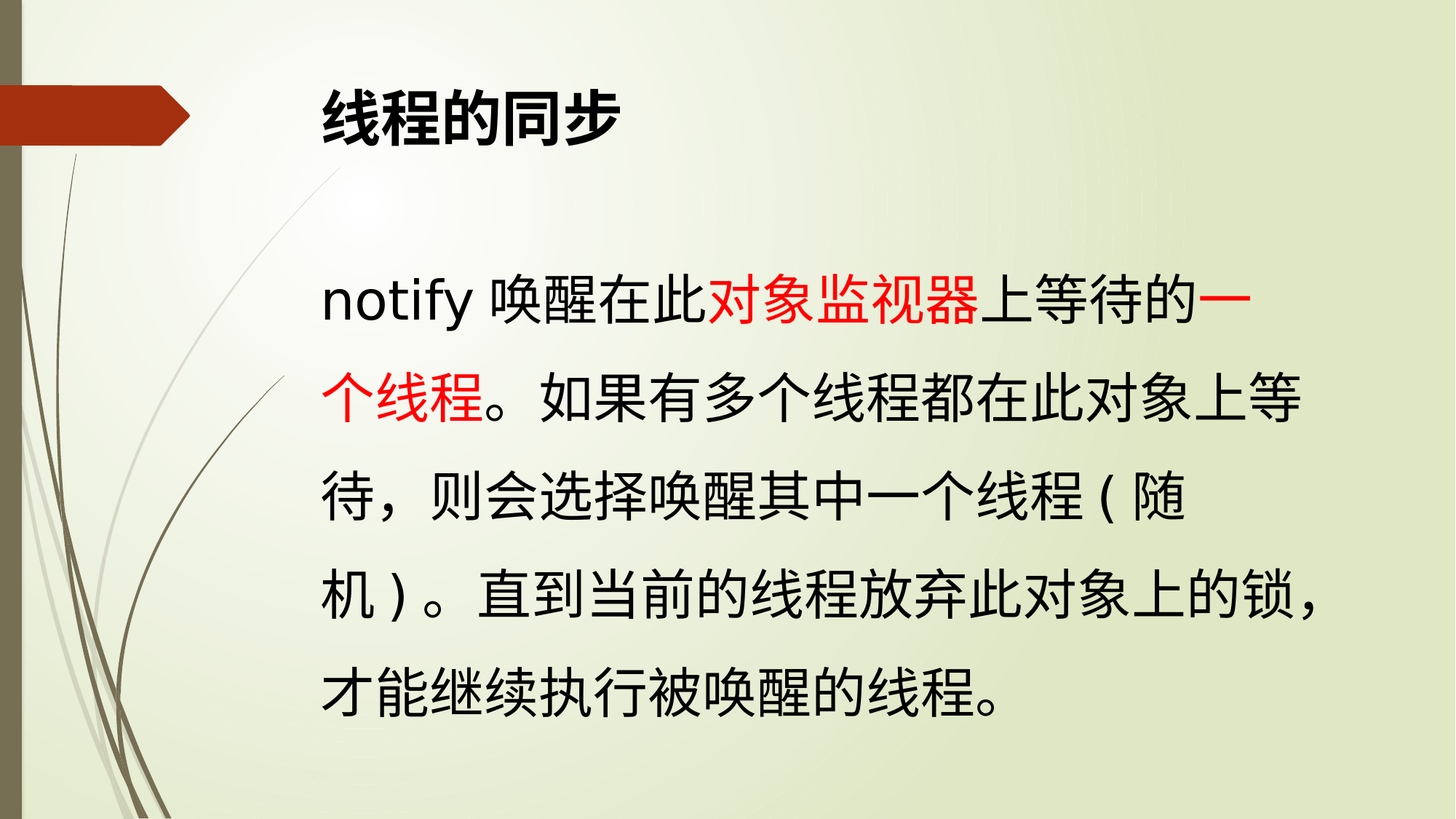

# 线程的同步
notify唤醒在此对象监视器上等待的一个线程。如果有多个线程都在此对象上等待，则会选择唤醒其中一个线程(随机)。直到当前的线程放弃此对象上的锁，才能继续执行被唤醒的线程。